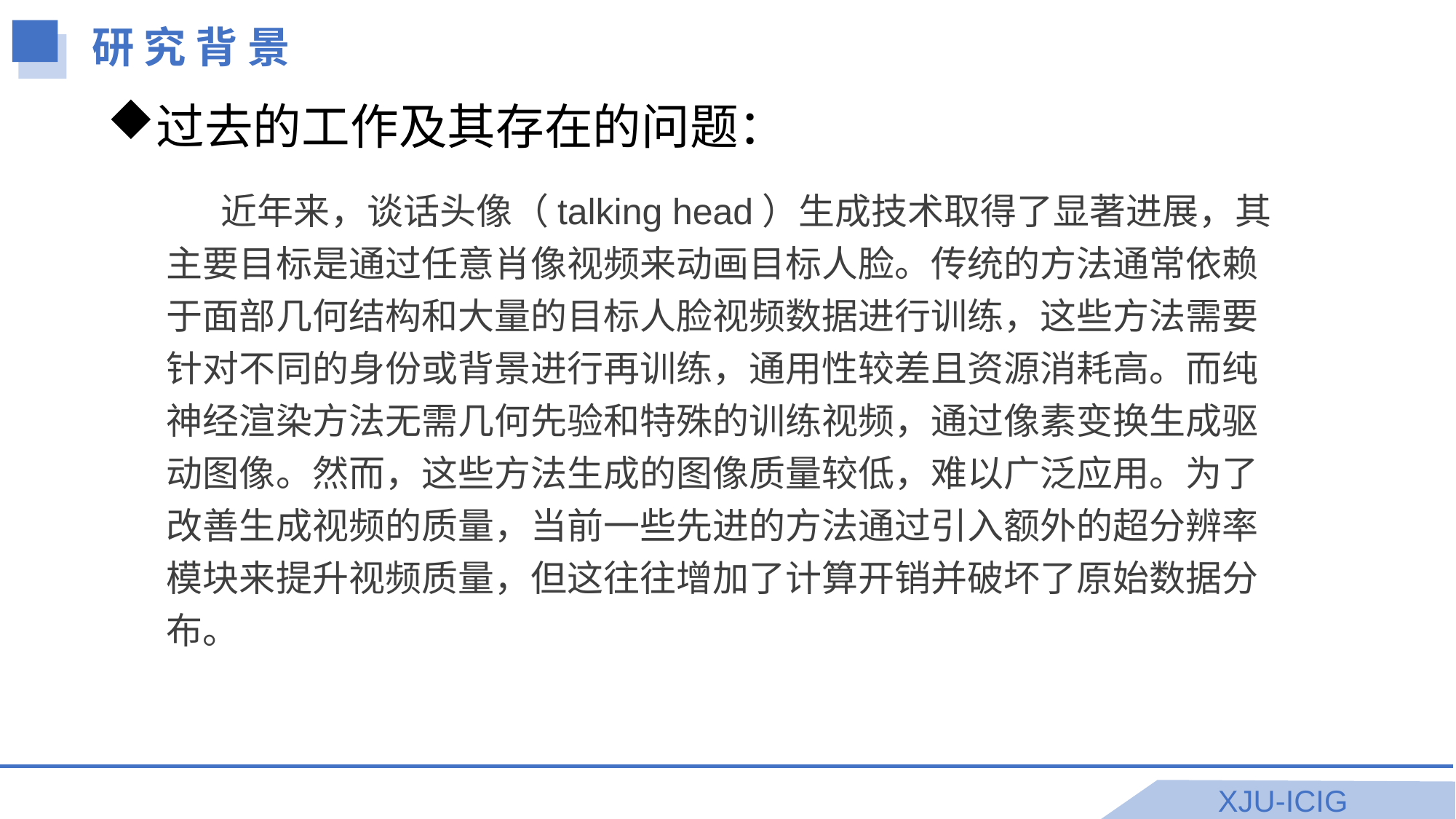

研 究 背 景

过去的工作及其存在的问题：
近年来，谈话头像（talking head）生成技术取得了显著进展，其主要目标是通过任意肖像视频来动画目标人脸。传统的方法通常依赖于面部几何结构和大量的目标人脸视频数据进行训练，这些方法需要针对不同的身份或背景进行再训练，通用性较差且资源消耗高。而纯神经渲染方法无需几何先验和特殊的训练视频，通过像素变换生成驱动图像。然而，这些方法生成的图像质量较低，难以广泛应用。为了改善生成视频的质量，当前一些先进的方法通过引入额外的超分辨率模块来提升视频质量，但这往往增加了计算开销并破坏了原始数据分布。
XJU-ICIG